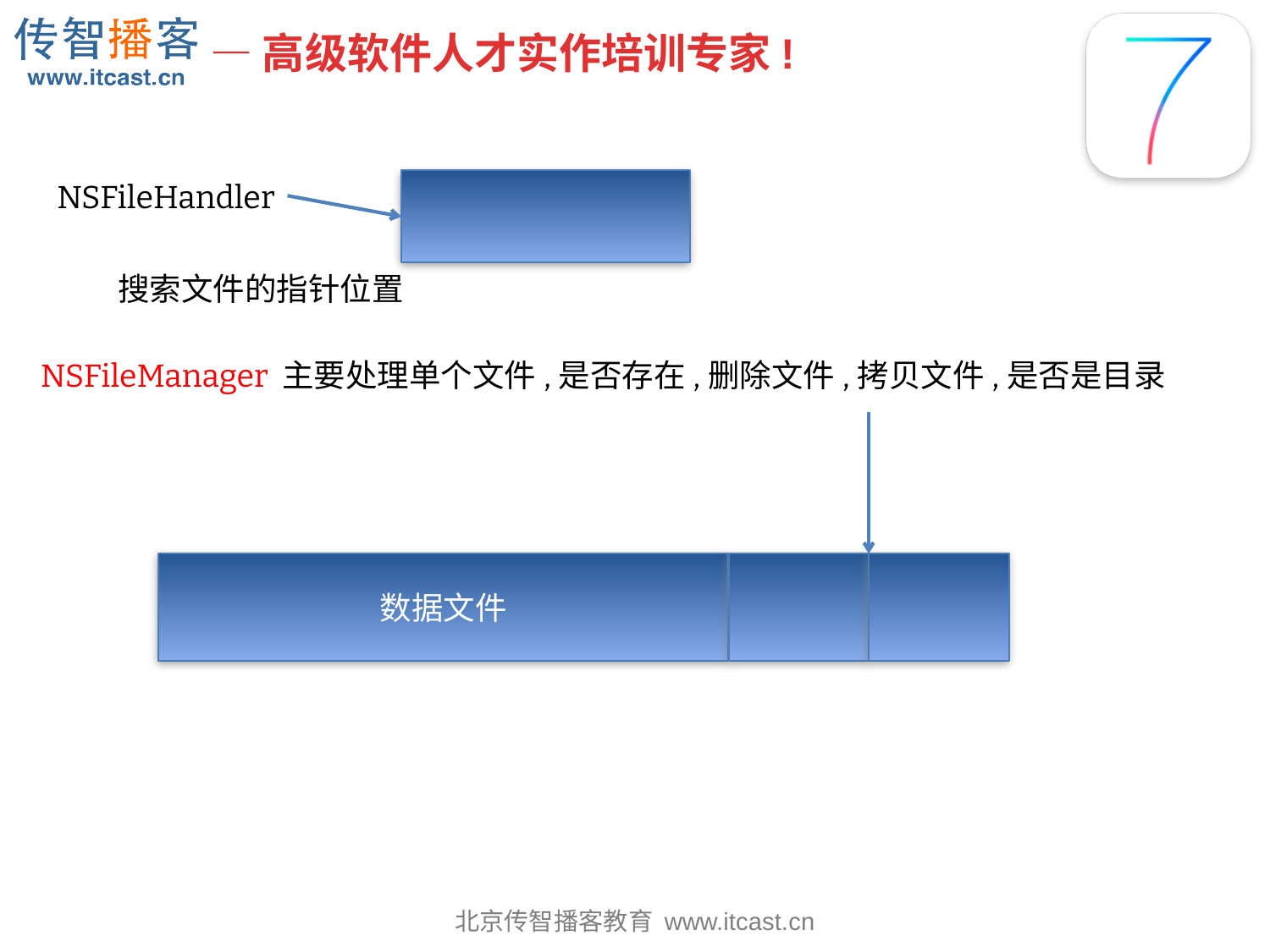

NSFileHandler

搜索文件的指针位置
NSFileManager 主要处理单个文件,是否存在,删除文件,拷贝文件,是否是目录
数据文件